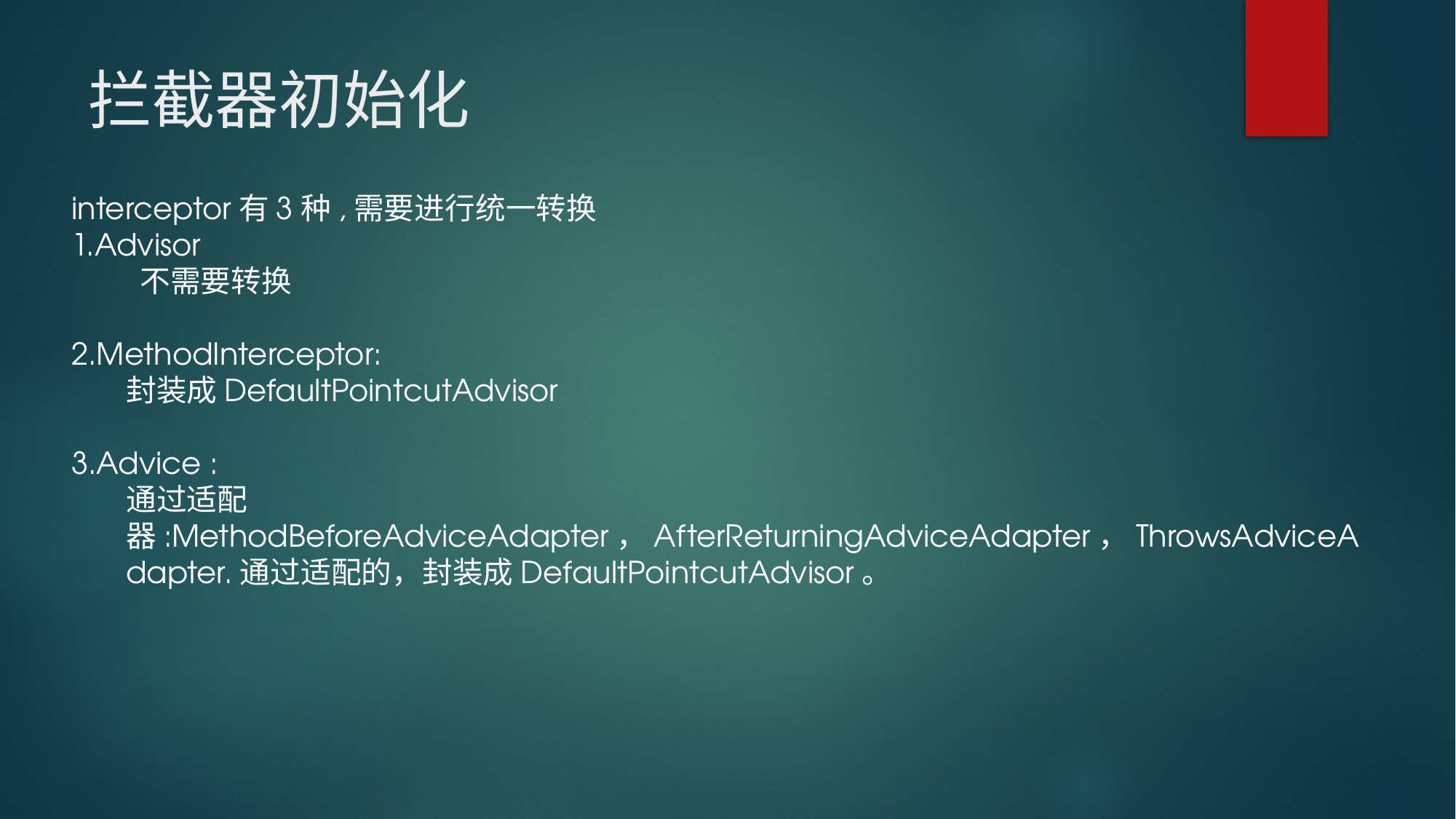

# 拦截器初始化
interceptor有3种,需要进行统一转换
1.Advisor
	 不需要转换

2.MethodInterceptor:
	封装成DefaultPointcutAdvisor

3.Advice :
	通过适配器:MethodBeforeAdviceAdapter，AfterReturningAdviceAdapter，ThrowsAdviceAdapter.通过适配的，封装成DefaultPointcutAdvisor。